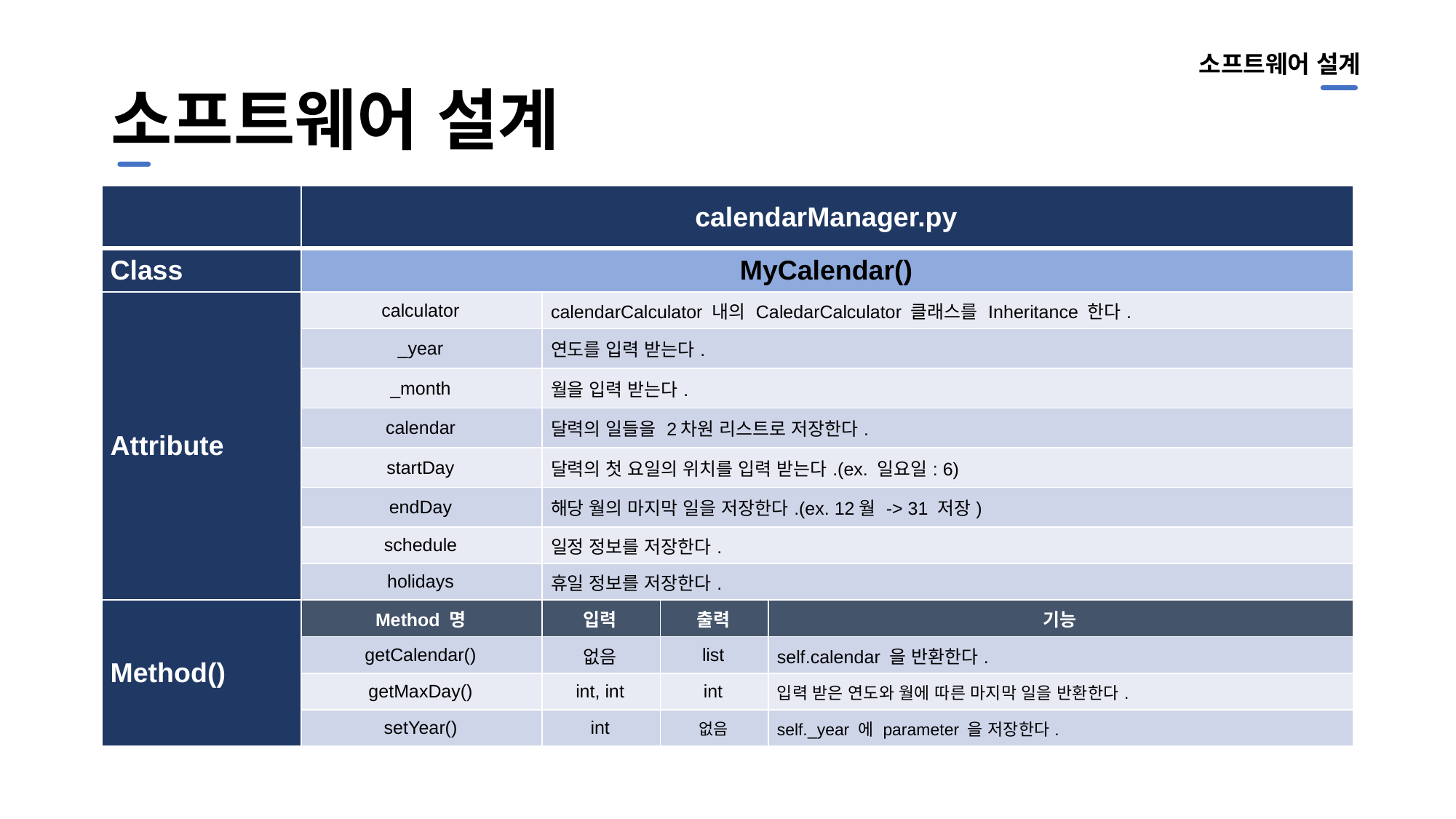

# 소프트웨어 설계
소프트웨어 설계
|  | calendarManager.py |  |  |  |
| --- | --- | --- | --- | --- |
| Class | MyCalendar() |  |  |  |
| Attribute | calculator | calendarCalculator 내의 CaledarCalculator 클래스를 Inheritance 한다. |  |  |
|  | \_year | 연도를 입력 받는다. |  |  |
|  | \_month | 월을 입력 받는다. |  |  |
|  | calendar | 달력의 일들을 2차원 리스트로 저장한다. |  |  |
|  | startDay | 달력의 첫 요일의 위치를 입력 받는다.(ex. 일요일: 6) |  |  |
|  | endDay | 해당 월의 마지막 일을 저장한다.(ex. 12월 -> 31 저장) |  |  |
|  | schedule | 일정 정보를 저장한다. |  |  |
|  | holidays | 휴일 정보를 저장한다. |  |  |
| Method() | Method 명 | 입력 | 출력 | 기능 |
|  | getCalendar() | 없음 | list | self.calendar 을 반환한다. |
|  | getMaxDay() | int, int | int | 입력 받은 연도와 월에 따른 마지막 일을 반환한다. |
|  | setYear() | int | 없음 | self.\_year 에 parameter 을 저장한다. |